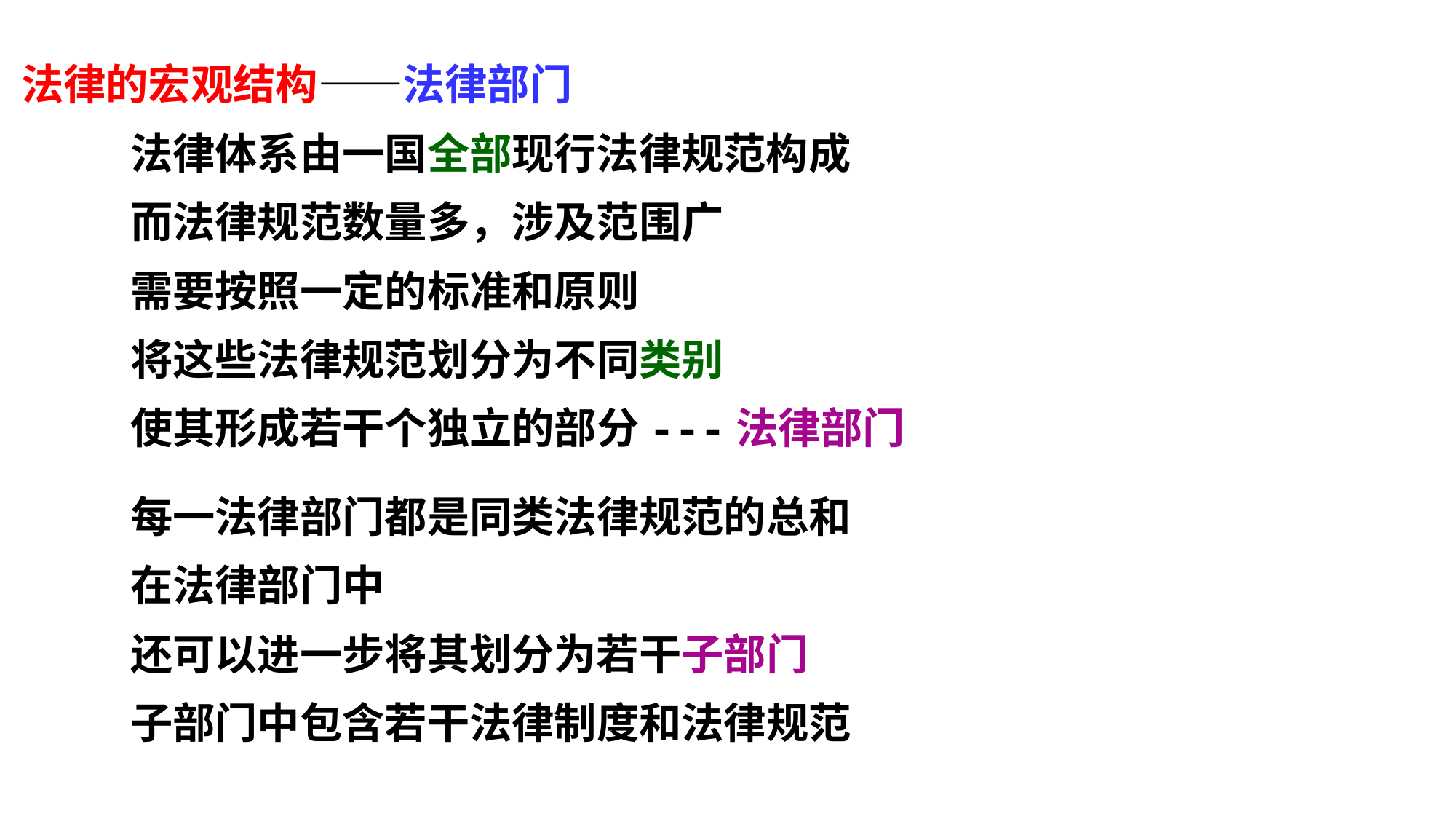

法律的宏观结构——法律部门
	法律体系由一国全部现行法律规范构成
	而法律规范数量多，涉及范围广
	需要按照一定的标准和原则
	将这些法律规范划分为不同类别
	使其形成若干个独立的部分---法律部门

	每一法律部门都是同类法律规范的总和
	在法律部门中
	还可以进一步将其划分为若干子部门
	子部门中包含若干法律制度和法律规范